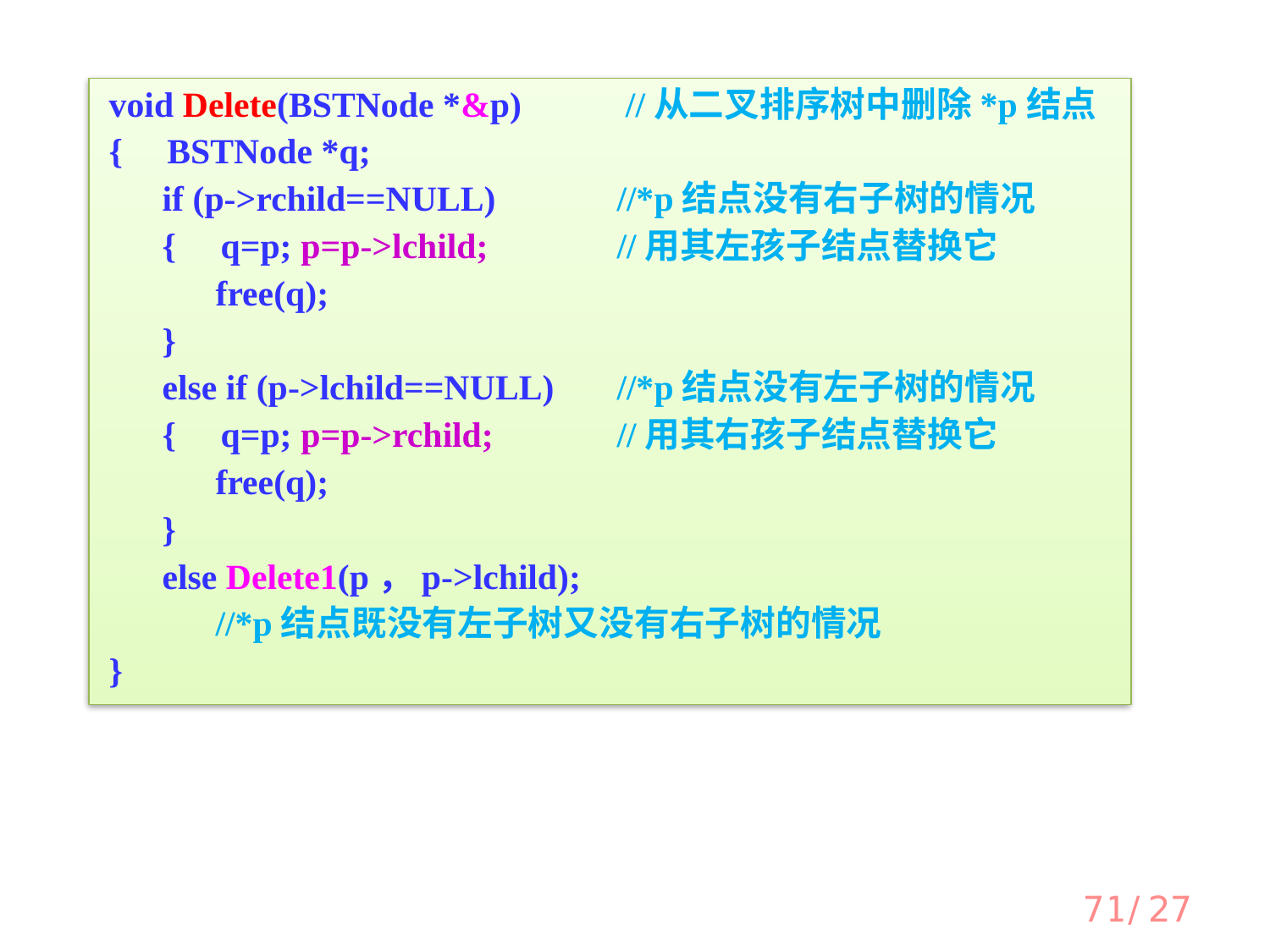

void Delete(BSTNode *&p)   	 //从二叉排序树中删除*p结点
{     BSTNode *q;
      if (p->rchild==NULL)        	//*p结点没有右子树的情况
      {     q=p; p=p->lchild;		//用其左孩子结点替换它
            free(q);
      }
      else if (p->lchild==NULL)    	//*p结点没有左子树的情况
      {     q=p; p=p->rchild;	//用其右孩子结点替换它
            free(q);
      }
      else Delete1(p，p->lchild);
            //*p结点既没有左子树又没有右子树的情况
}
71/27